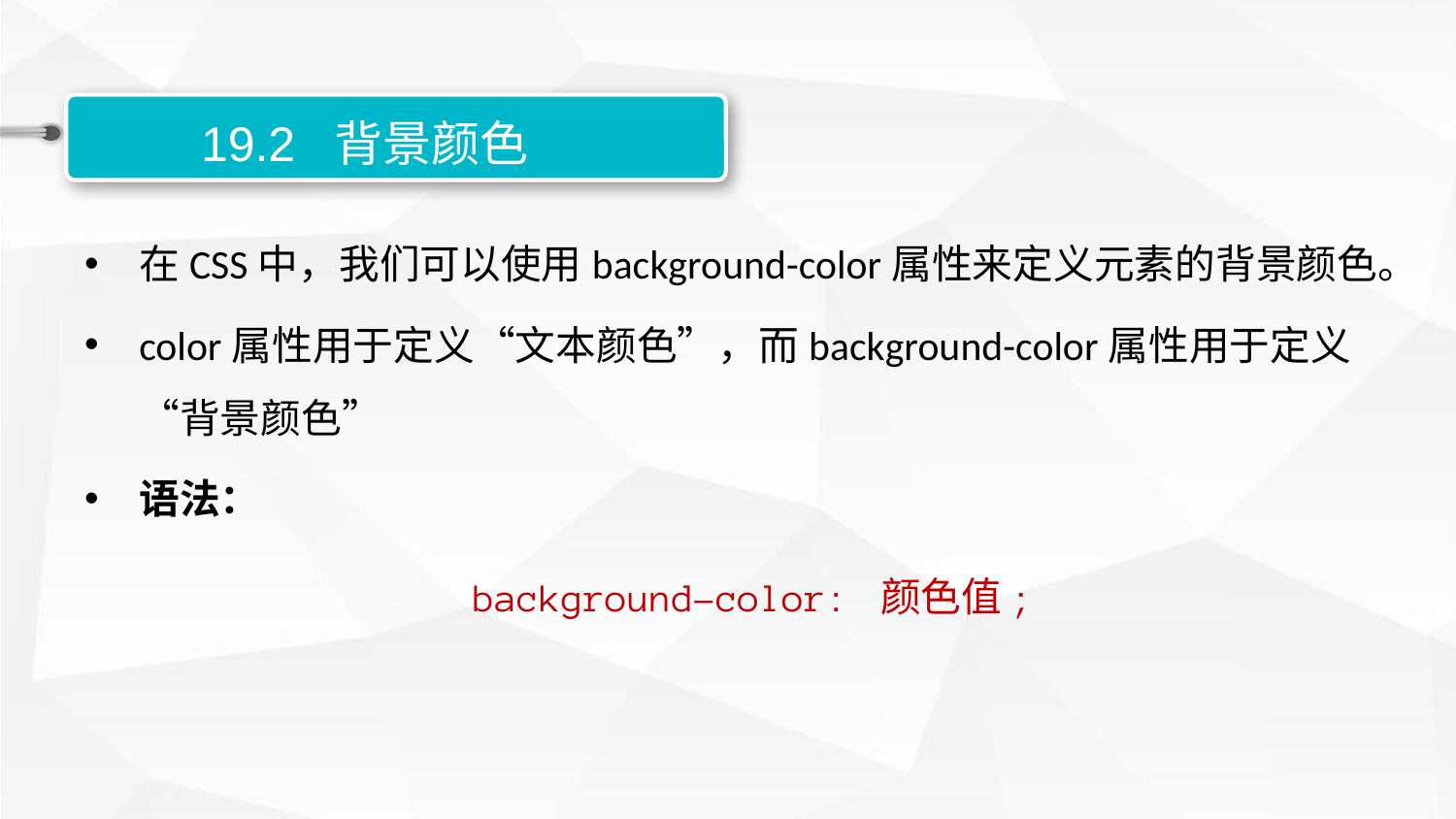

19.2  背景颜色

在CSS中，我们可以使用background-color属性来定义元素的背景颜色。
color属性用于定义“文本颜色”，而background-color属性用于定义“背景颜色”
语法：
background-color: 颜色值;